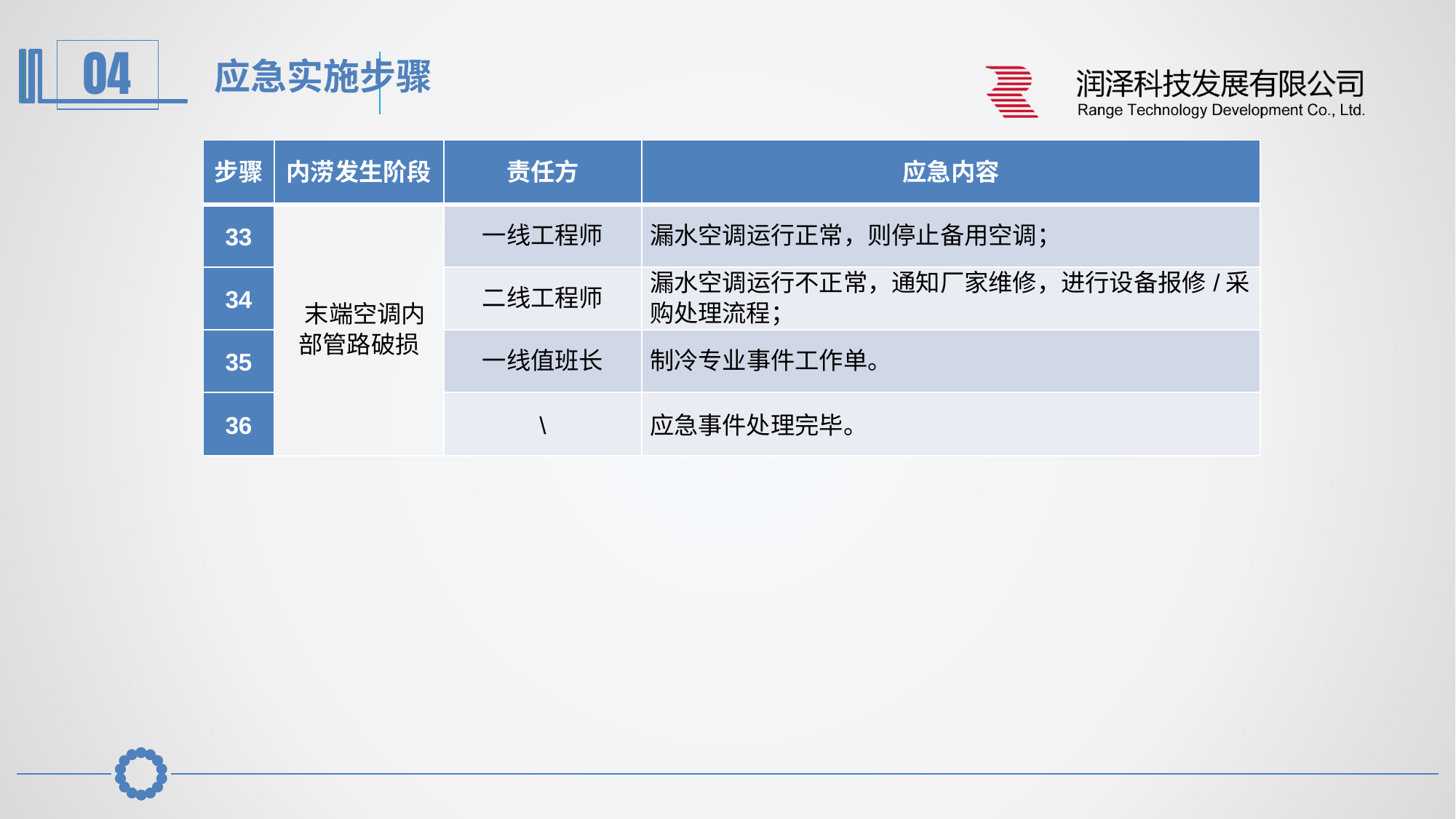

应急实施步骤
| 步骤 | 内涝发生阶段 | 责任方 | 应急内容 |
| --- | --- | --- | --- |
| 33 | 末端空调内部管路破损 | 一线工程师 | 漏水空调运行正常，则停止备用空调； |
| 34 |  | 二线工程师 | 漏水空调运行不正常，通知厂家维修，进行设备报修/采购处理流程； |
| 35 |  | 一线值班长 | 制冷专业事件工作单。 |
| 36 |  | \ | 应急事件处理完毕。 |